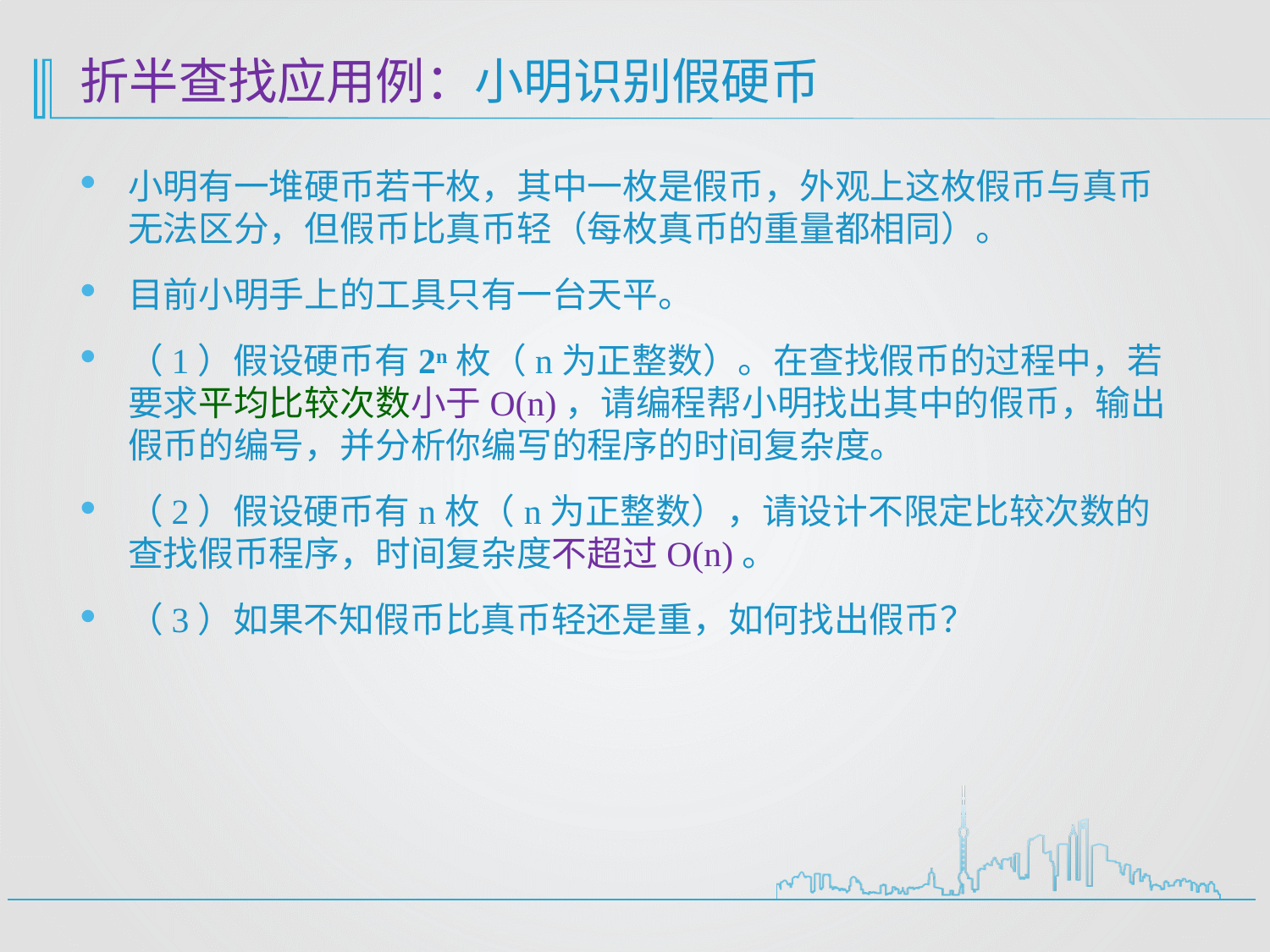

# 折半查找应用例：小明识别假硬币
小明有一堆硬币若干枚，其中一枚是假币，外观上这枚假币与真币无法区分，但假币比真币轻（每枚真币的重量都相同）。
目前小明手上的工具只有一台天平。
（1）假设硬币有2n枚（n为正整数）。在查找假币的过程中，若要求平均比较次数小于O(n)，请编程帮小明找出其中的假币，输出假币的编号，并分析你编写的程序的时间复杂度。
（2）假设硬币有n枚（n为正整数），请设计不限定比较次数的查找假币程序，时间复杂度不超过O(n)。
（3）如果不知假币比真币轻还是重，如何找出假币？